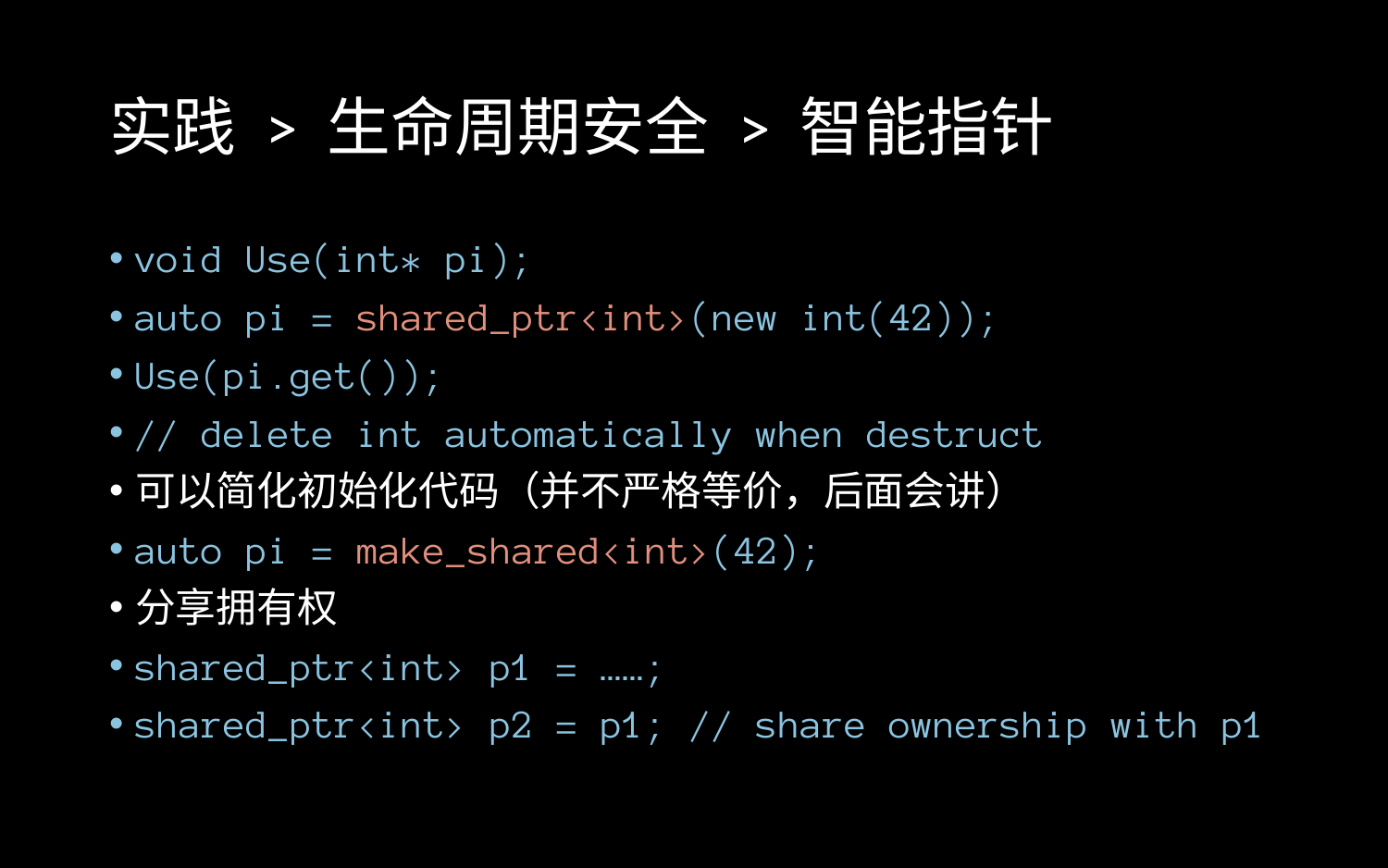

# 实践 > 生命周期安全 > 智能指针
void Use(int* pi);
auto pi = shared_ptr<int>(new int(42));
Use(pi.get());
// delete int automatically when destruct
可以简化初始化代码（并不严格等价，后面会讲）
auto pi = make_shared<int>(42);
分享拥有权
shared_ptr<int> p1 = ……;
shared_ptr<int> p2 = p1; // share ownership with p1